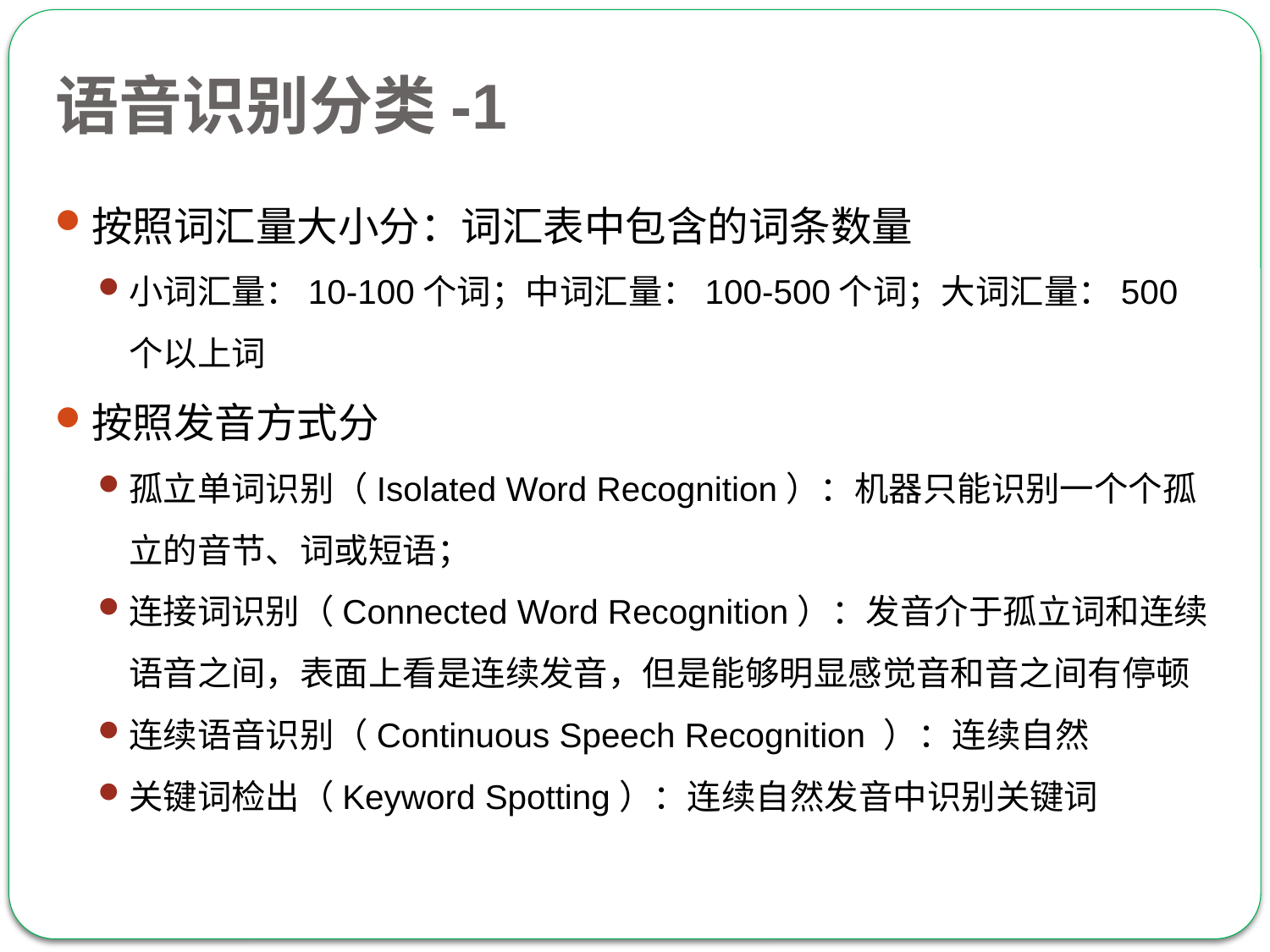

# 语音识别分类-1
按照词汇量大小分：词汇表中包含的词条数量
小词汇量：10-100个词；中词汇量：100-500个词；大词汇量：500个以上词
按照发音方式分
孤立单词识别（Isolated Word Recognition）：机器只能识别一个个孤立的音节、词或短语；
连接词识别（Connected Word Recognition）：发音介于孤立词和连续语音之间，表面上看是连续发音，但是能够明显感觉音和音之间有停顿
连续语音识别（Continuous Speech Recognition ）：连续自然
关键词检出（Keyword Spotting）：连续自然发音中识别关键词